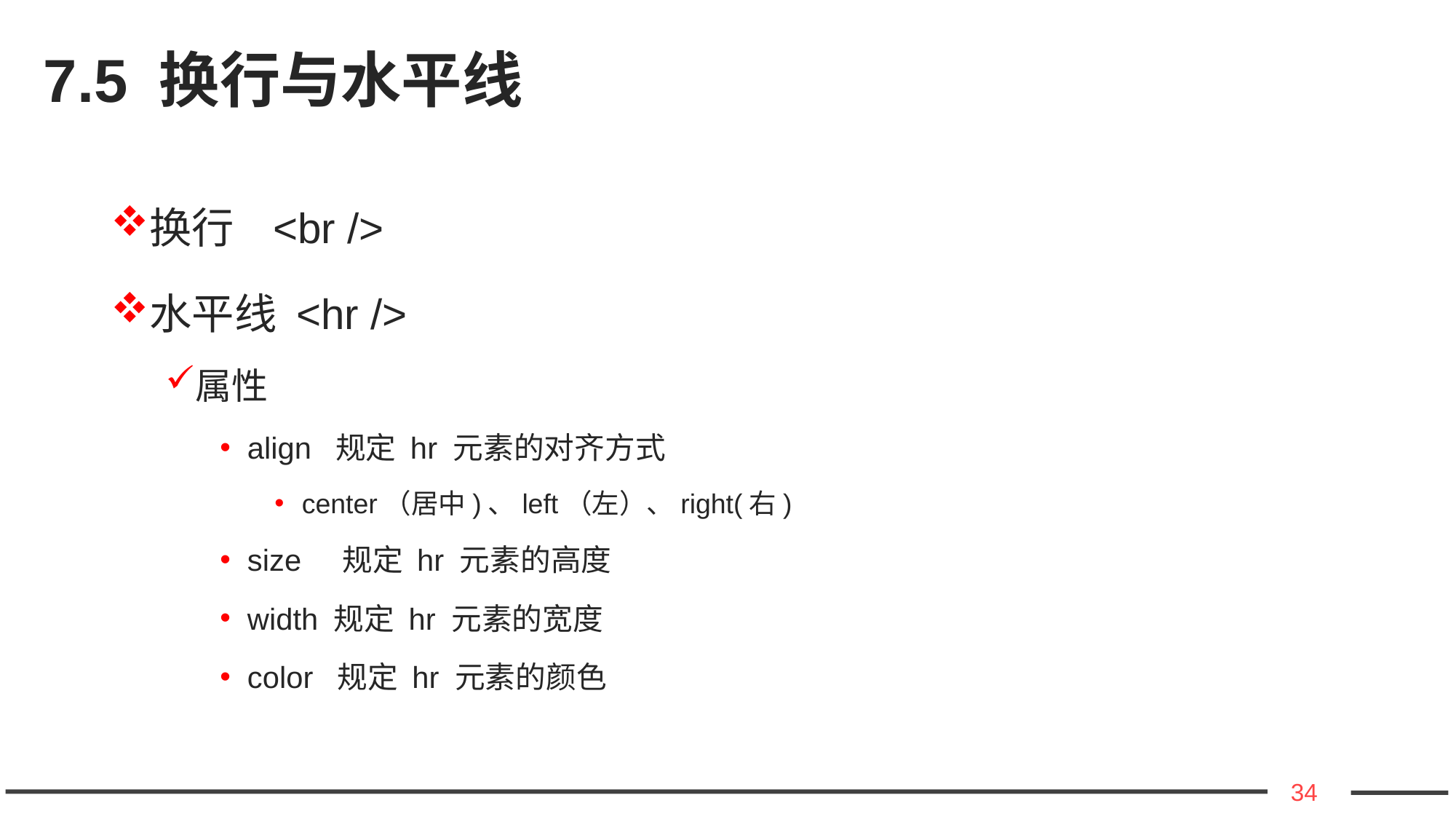

# 7.5 换行与水平线
换行   <br />
水平线 <hr />
属性
align  规定 hr 元素的对齐方式
center（居中)、left（左）、right(右)
size    规定 hr 元素的高度
width 规定 hr 元素的宽度
color  规定 hr 元素的颜色